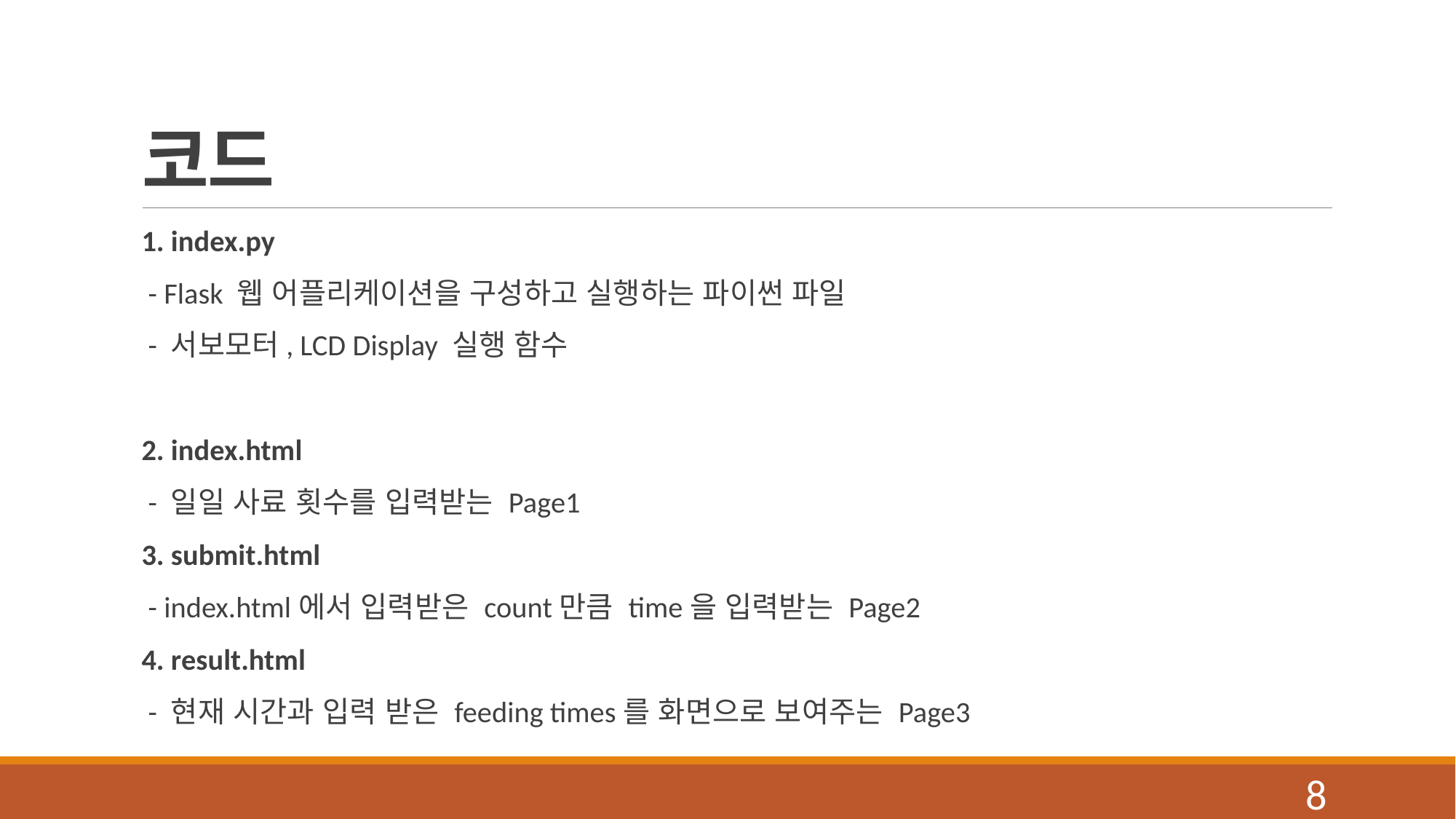

# 코드
1. index.py
 - Flask 웹 어플리케이션을 구성하고 실행하는 파이썬 파일
 - 서보모터, LCD Display 실행 함수

2. index.html
 - 일일 사료 횟수를 입력받는 Page1
3. submit.html
 - index.html에서 입력받은 count만큼 time을 입력받는 Page2
4. result.html
 - 현재 시간과 입력 받은 feeding times를 화면으로 보여주는 Page3

8